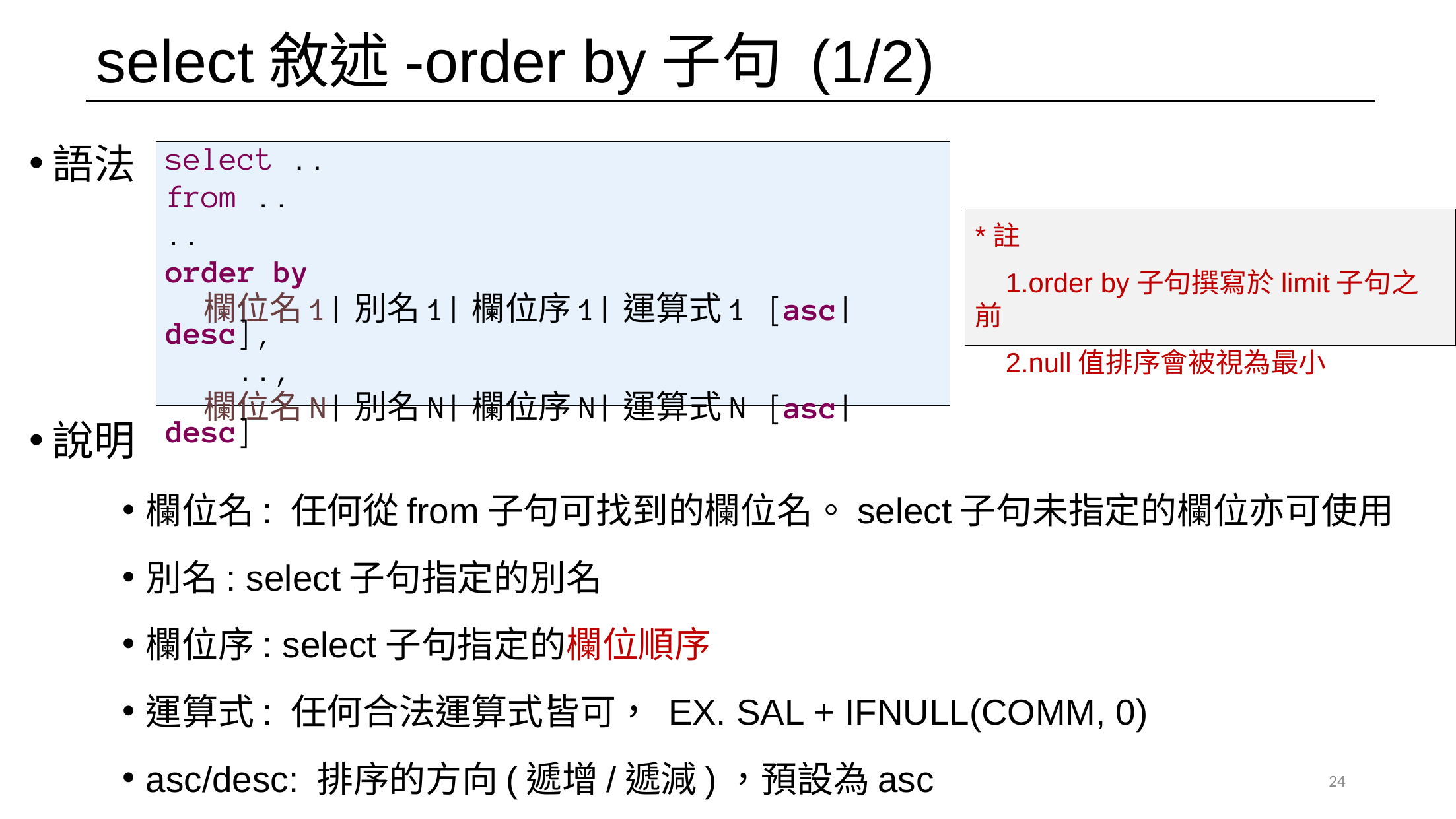

# select敘述-order by子句 (1/2)
語法

說明
欄位名: 任何從from子句可找到的欄位名。select子句未指定的欄位亦可使用
別名: select子句指定的別名
欄位序: select子句指定的欄位順序
運算式: 任何合法運算式皆可， EX. SAL + IFNULL(COMM, 0)
asc/desc: 排序的方向(遞增/遞減)，預設為asc
select ..
from ..
..
order by
    欄位名1|別名1|欄位序1|運算式1 [asc|desc],
    ..,
    欄位名N|別名N|欄位序N|運算式N [asc|desc]
*註
    1.order by子句撰寫於limit子句之前
    2.null值排序會被視為最小
24